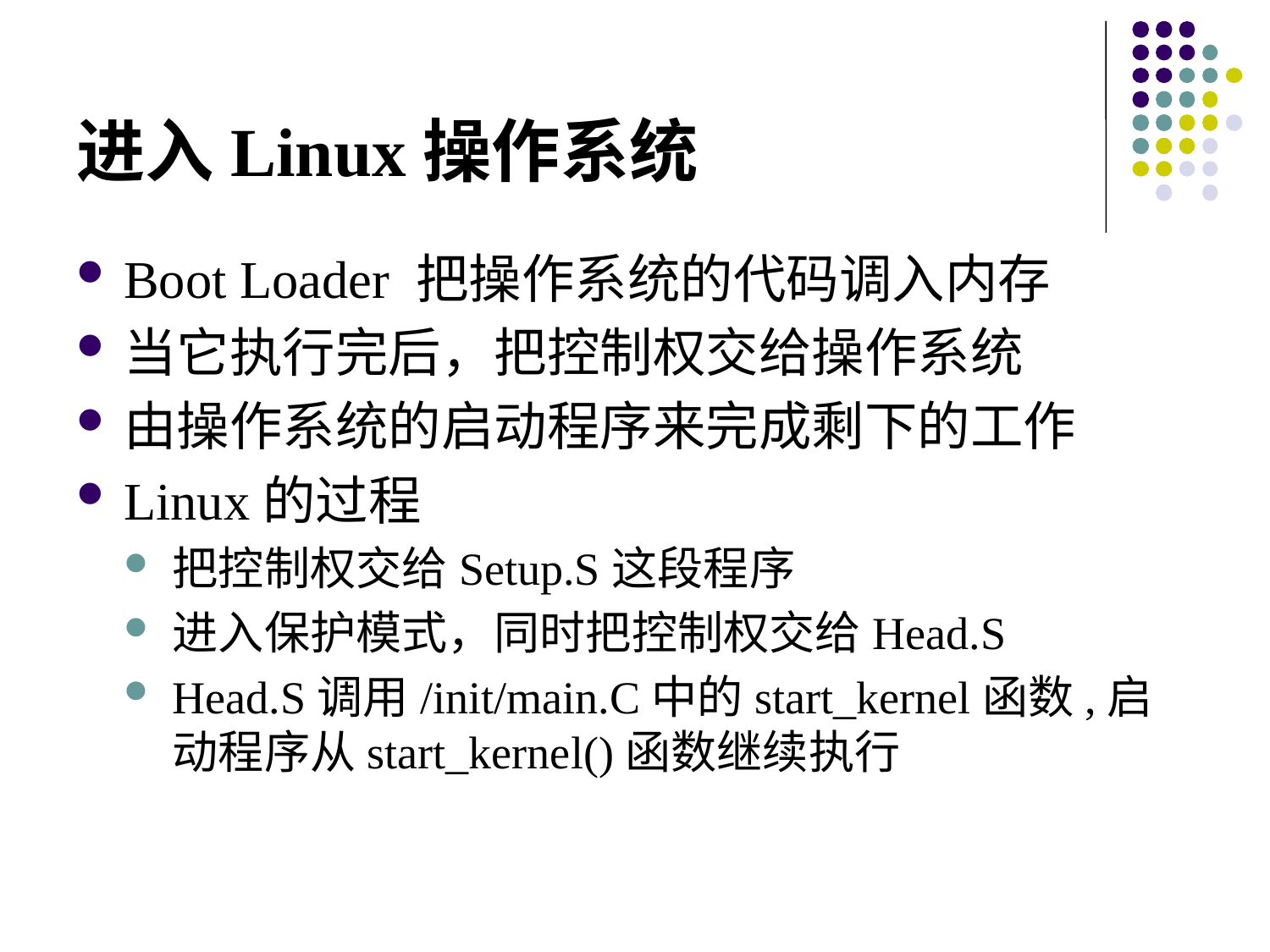

# 进入Linux操作系统
Boot Loader 把操作系统的代码调入内存
当它执行完后，把控制权交给操作系统
由操作系统的启动程序来完成剩下的工作
Linux的过程
把控制权交给Setup.S这段程序
进入保护模式，同时把控制权交给Head.S
Head.S调用/init/main.C中的start_kernel函数,启动程序从start_kernel()函数继续执行